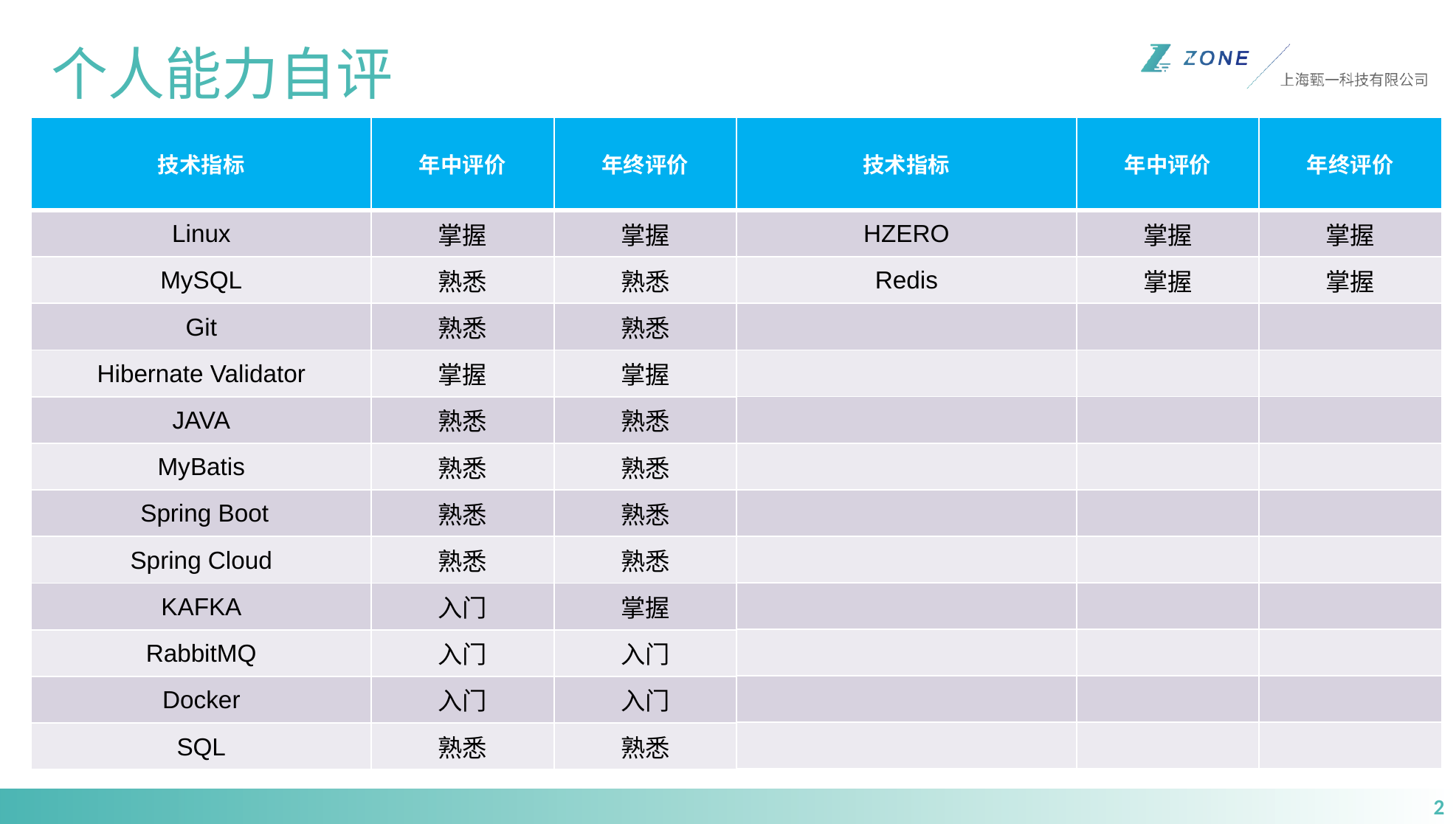

# 个人能力自评
| 技术指标 | 年中评价 | 年终评价 |
| --- | --- | --- |
| Linux | 掌握 | 掌握 |
| MySQL | 熟悉 | 熟悉 |
| Git | 熟悉 | 熟悉 |
| Hibernate Validator | 掌握 | 掌握 |
| JAVA | 熟悉 | 熟悉 |
| MyBatis | 熟悉 | 熟悉 |
| Spring Boot | 熟悉 | 熟悉 |
| Spring Cloud | 熟悉 | 熟悉 |
| KAFKA | 入门 | 掌握 |
| RabbitMQ | 入门 | 入门 |
| Docker | 入门 | 入门 |
| SQL | 熟悉 | 熟悉 |
| 技术指标 | 年中评价 | 年终评价 |
| --- | --- | --- |
| HZERO | 掌握 | 掌握 |
| Redis | 掌握 | 掌握 |
|  |  |  |
|  |  |  |
|  |  |  |
|  |  |  |
|  |  |  |
|  |  |  |
|  |  |  |
|  |  |  |
|  |  |  |
|  |  |  |
2